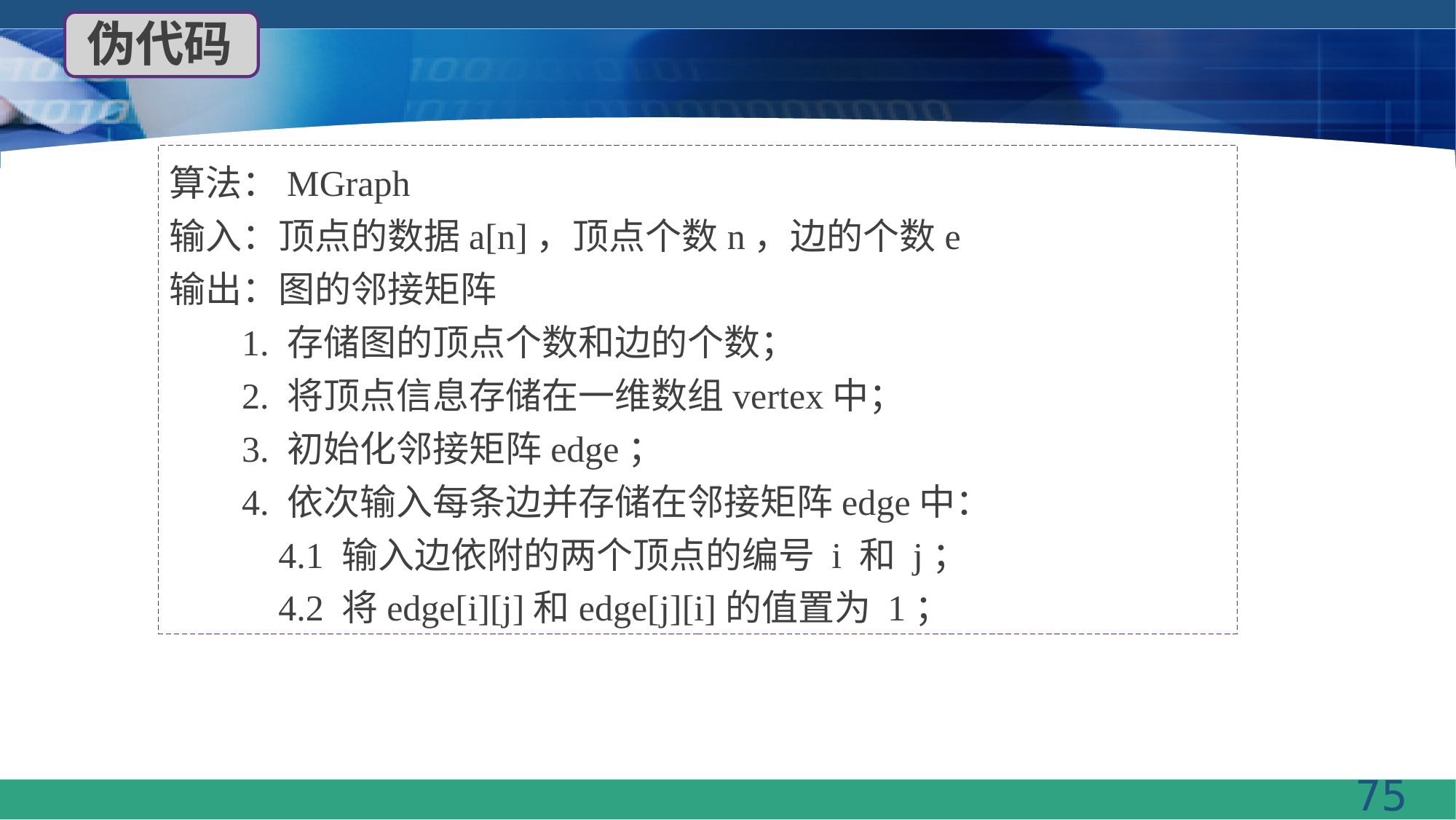

伪代码

算法：MGraph
输入：顶点的数据a[n]，顶点个数n，边的个数e
输出：图的邻接矩阵
        1. 存储图的顶点个数和边的个数；
        2. 将顶点信息存储在一维数组vertex中；
        3. 初始化邻接矩阵edge；
        4. 依次输入每条边并存储在邻接矩阵edge中：
            4.1 输入边依附的两个顶点的编号 i 和 j；
            4.2 将edge[i][j]和edge[j][i]的值置为 1；